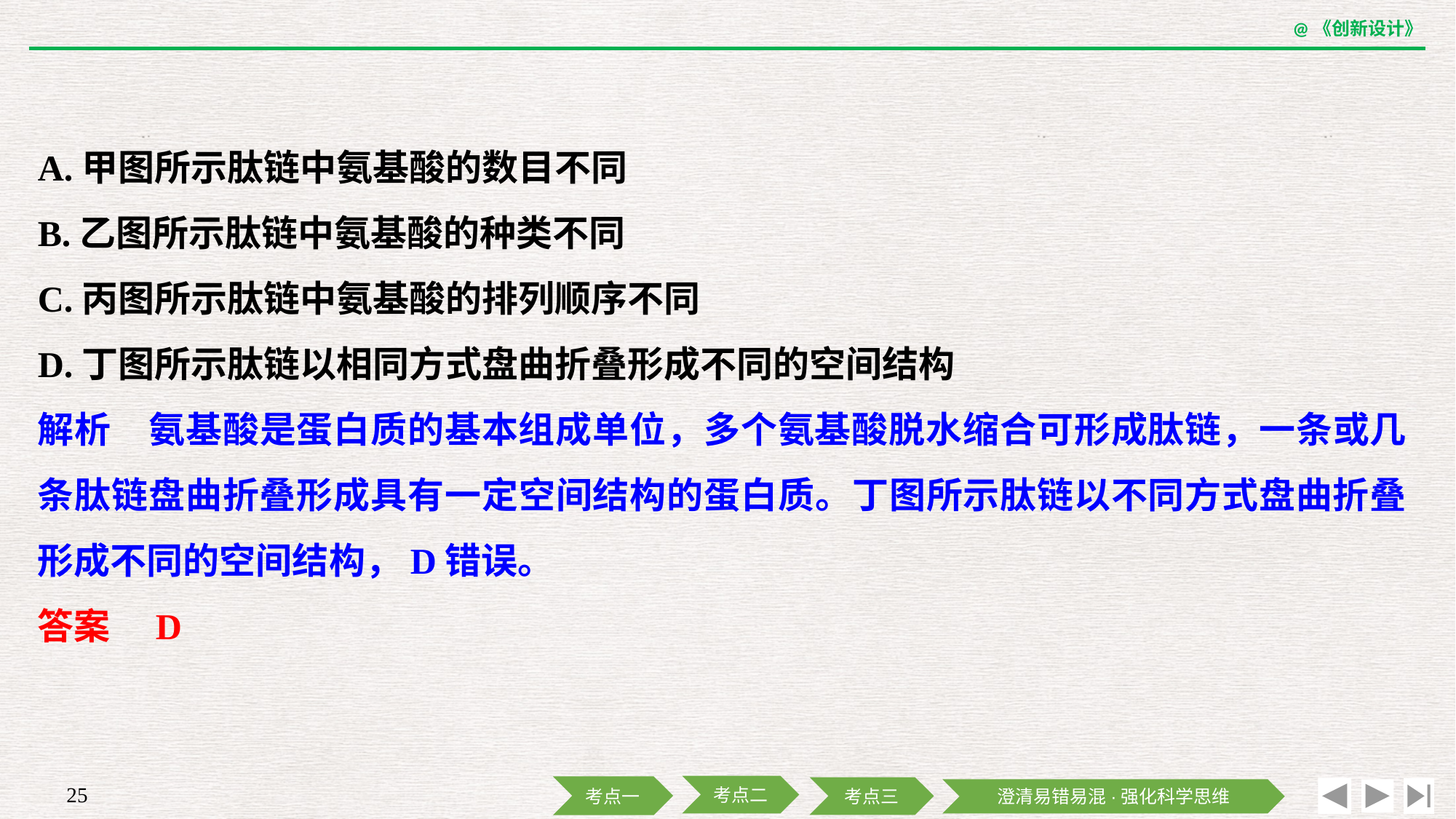

A.甲图所示肽链中氨基酸的数目不同
B.乙图所示肽链中氨基酸的种类不同
C.丙图所示肽链中氨基酸的排列顺序不同
D.丁图所示肽链以相同方式盘曲折叠形成不同的空间结构
解析　氨基酸是蛋白质的基本组成单位，多个氨基酸脱水缩合可形成肽链，一条或几条肽链盘曲折叠形成具有一定空间结构的蛋白质。丁图所示肽链以不同方式盘曲折叠形成不同的空间结构，D错误。
答案　D